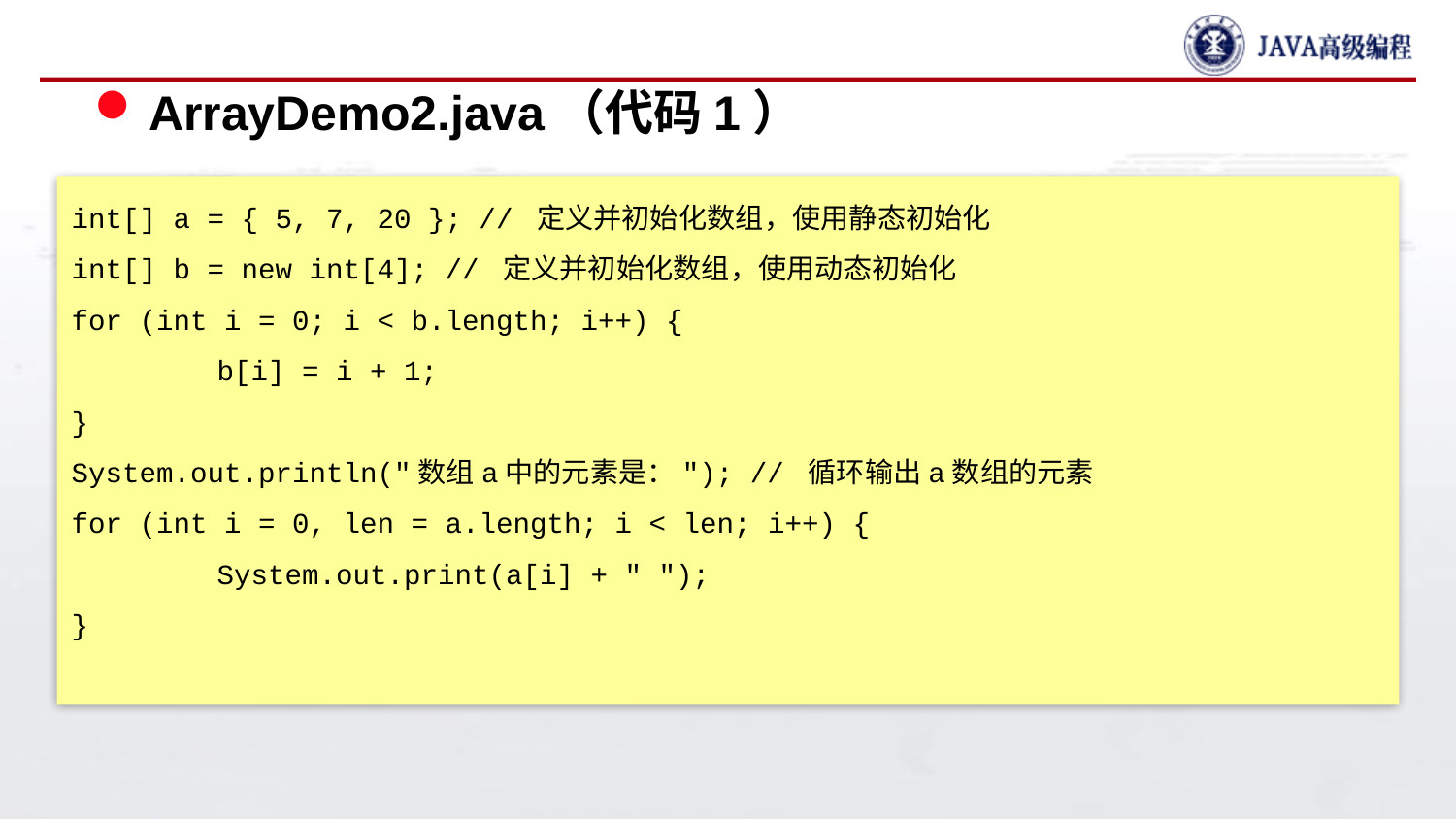

#
ArrayDemo2.java（代码1）

int[] a = { 5, 7, 20 }; // 定义并初始化数组，使用静态初始化
int[] b = new int[4]; // 定义并初始化数组，使用动态初始化
for (int i = 0; i < b.length; i++) {
	b[i] = i + 1;
}
System.out.println("数组a中的元素是："); // 循环输出a数组的元素
for (int i = 0, len = a.length; i < len; i++) {
	System.out.print(a[i] + " ");
}